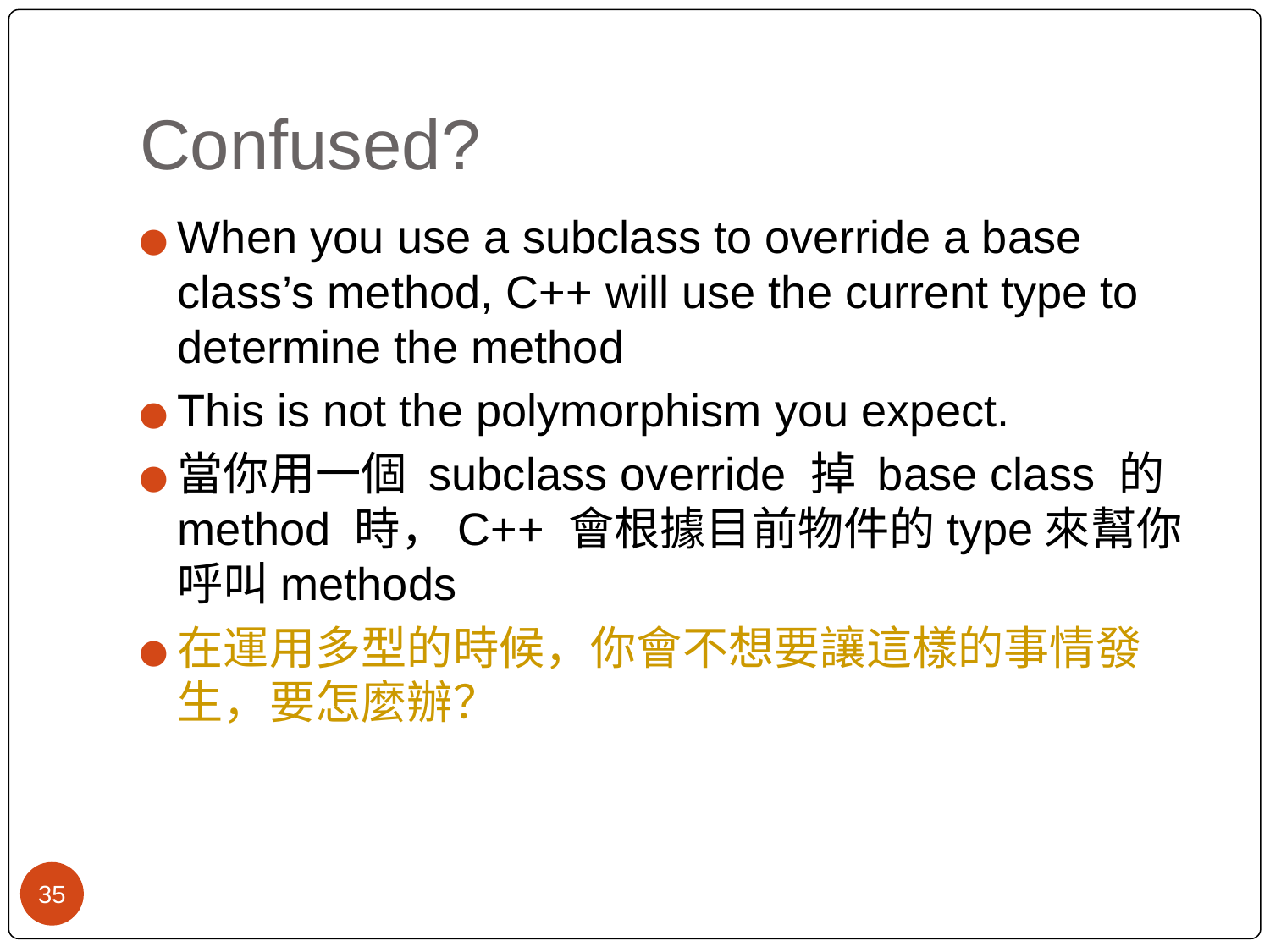

# Confused?
When you use a subclass to override a base class’s method, C++ will use the current type to determine the method
This is not the polymorphism you expect.
當你用一個 subclass override 掉 base class 的 method 時，C++ 會根據目前物件的type來幫你呼叫methods
在運用多型的時候，你會不想要讓這樣的事情發生，要怎麼辦？
35